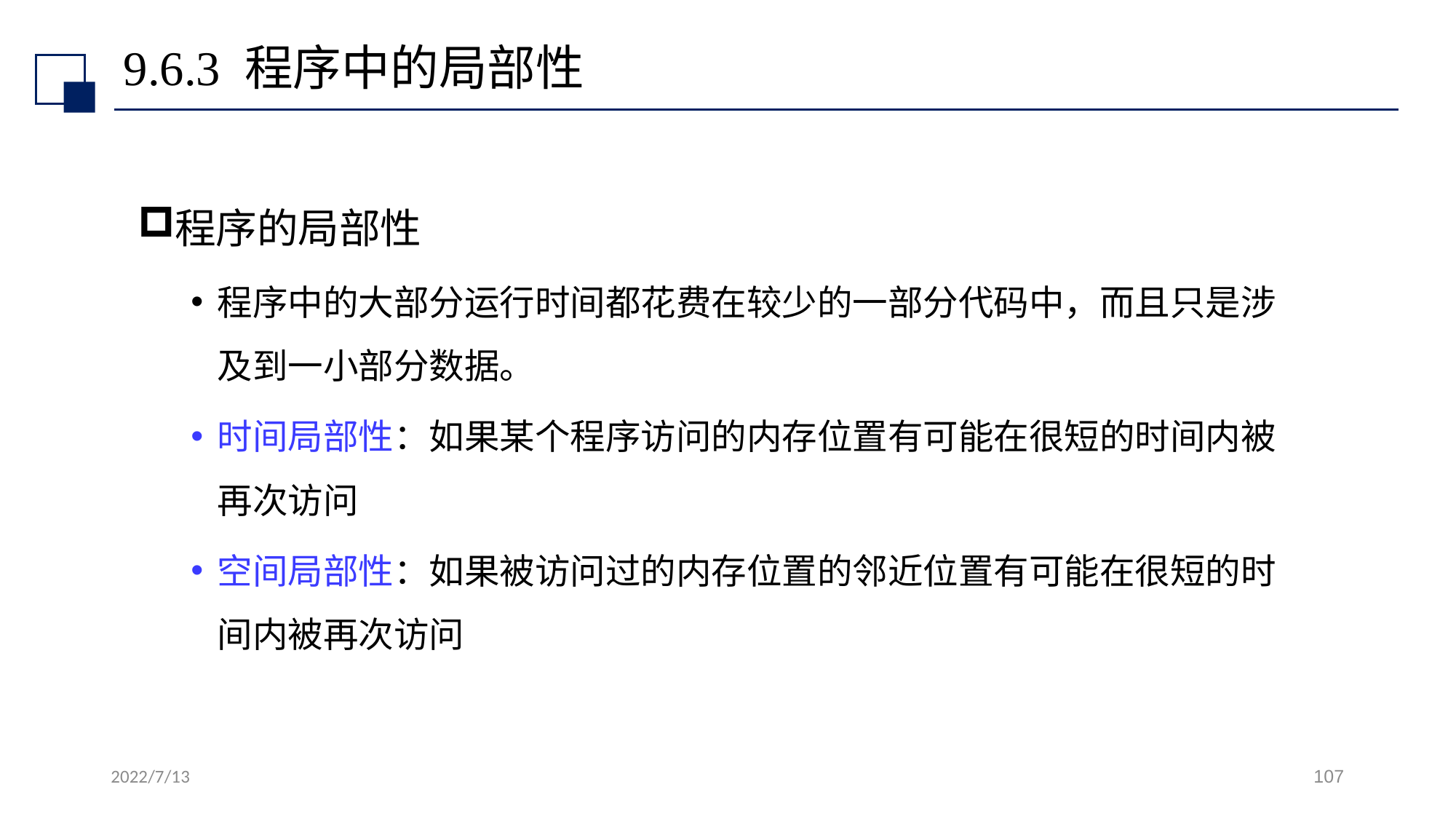

# 9.6.3 程序中的局部性
程序的局部性
程序中的大部分运行时间都花费在较少的一部分代码中，而且只是涉及到一小部分数据。
时间局部性：如果某个程序访问的内存位置有可能在很短的时间内被再次访问
空间局部性：如果被访问过的内存位置的邻近位置有可能在很短的时间内被再次访问
2022/7/13
107